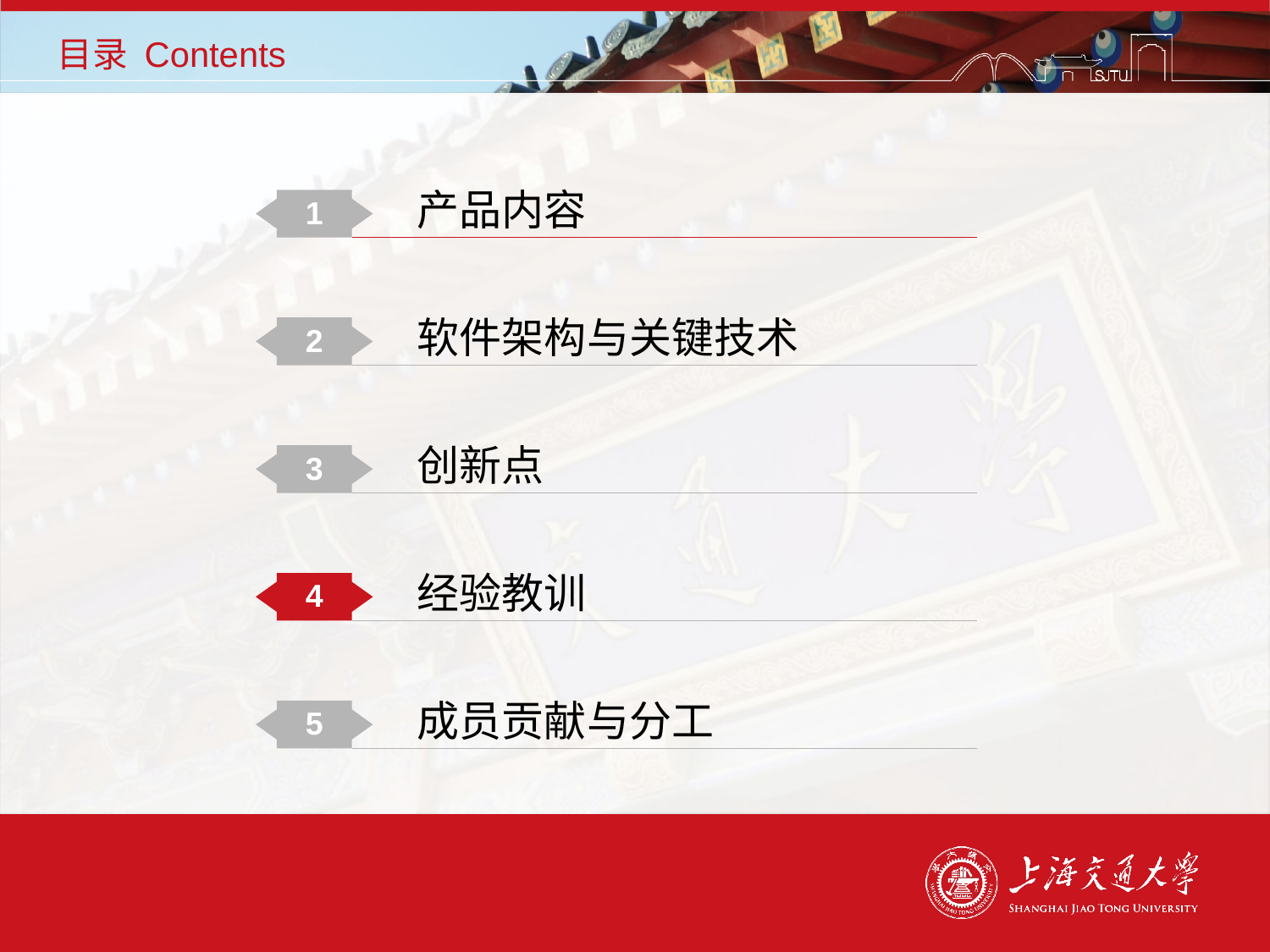

# 目录 Contents
产品内容
1

软件架构与关键技术
2

创新点
3

经验教训
4

成员贡献与分工
5